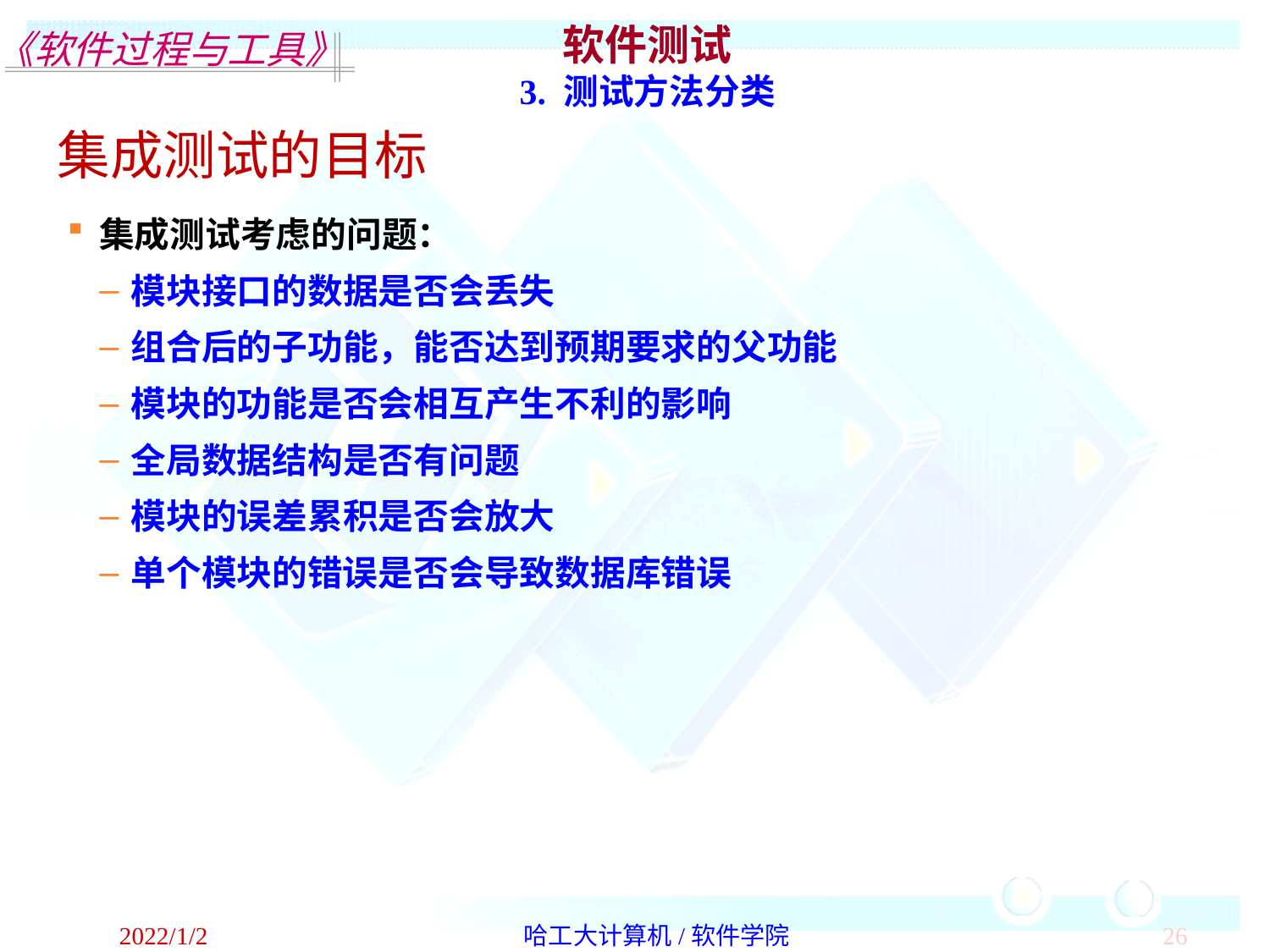

软件测试
3. 测试方法分类
集成测试的目标
集成测试考虑的问题：
模块接口的数据是否会丢失
组合后的子功能，能否达到预期要求的父功能
模块的功能是否会相互产生不利的影响
全局数据结构是否有问题
模块的误差累积是否会放大
单个模块的错误是否会导致数据库错误